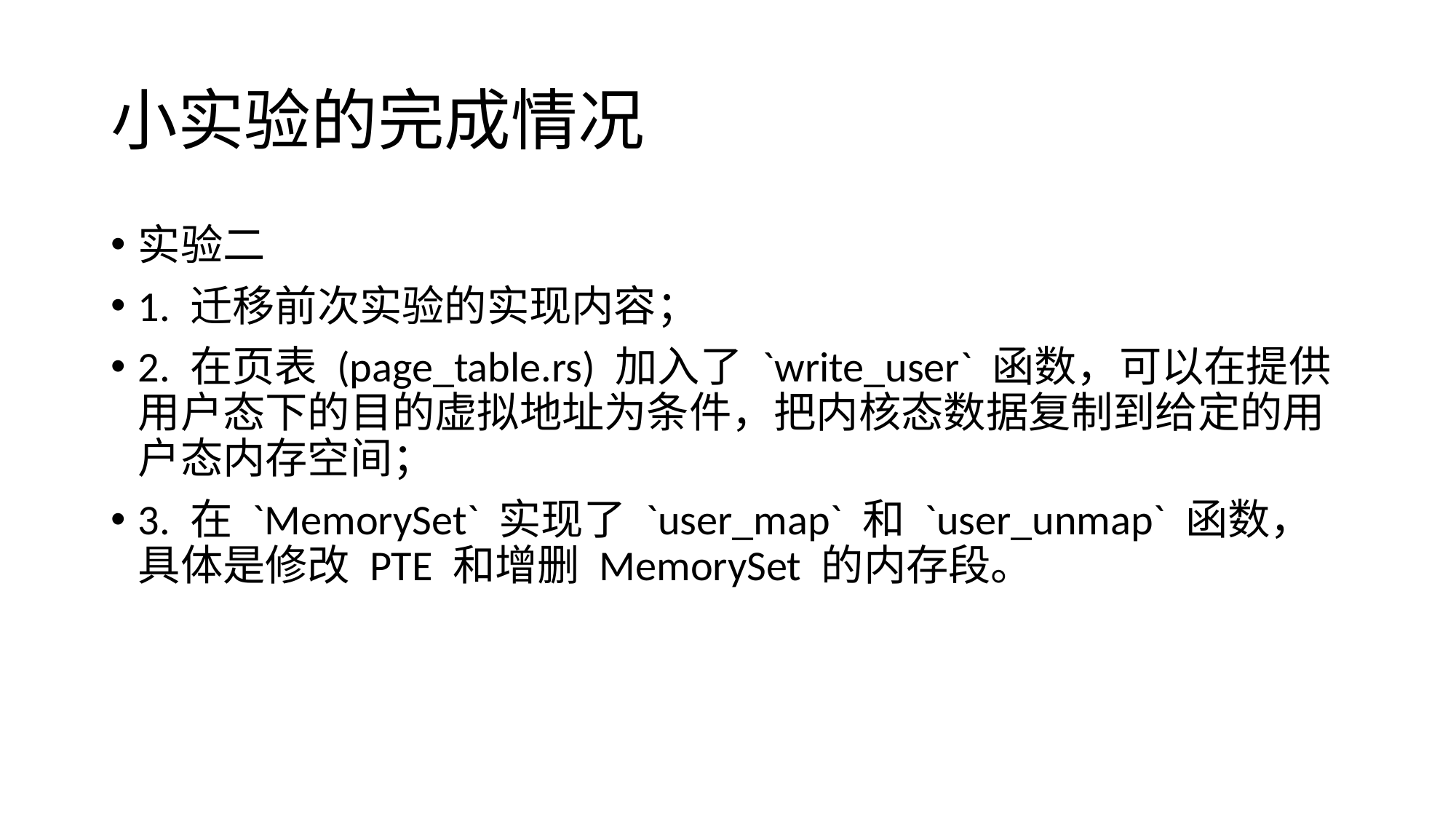

# 小实验的完成情况
实验二
1. 迁移前次实验的实现内容；
2. 在页表 (page_table.rs) 加入了 `write_user` 函数，可以在提供用户态下的目的虚拟地址为条件，把内核态数据复制到给定的用户态内存空间；
3. 在 `MemorySet` 实现了 `user_map` 和 `user_unmap` 函数，具体是修改 PTE 和增删 MemorySet 的内存段。